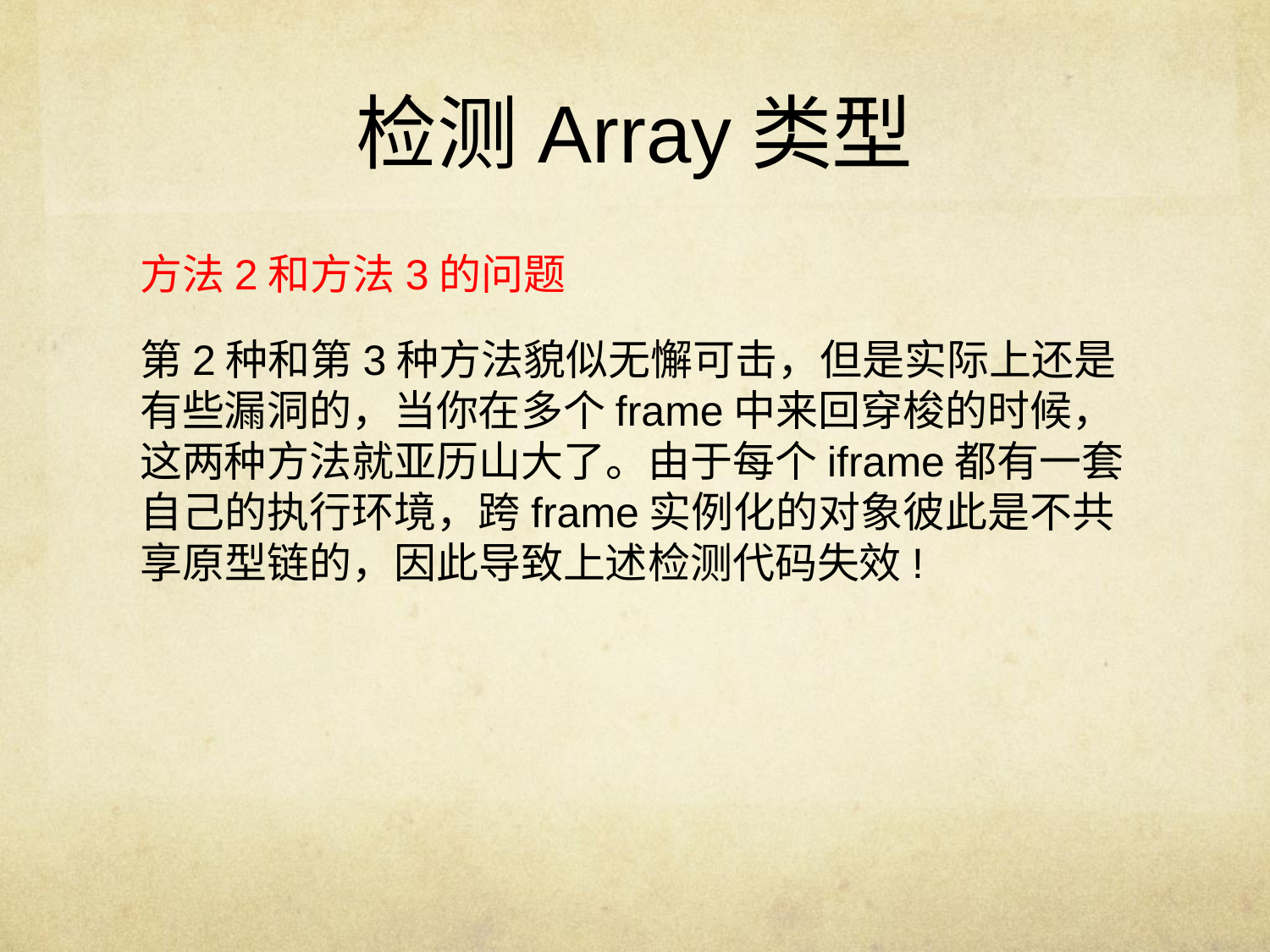

# 检测Array类型
方法2和方法3的问题
第2种和第3种方法貌似无懈可击，但是实际上还是有些漏洞的，当你在多个frame中来回穿梭的时候，这两种方法就亚历山大了。由于每个iframe都有一套自己的执行环境，跨frame实例化的对象彼此是不共享原型链的，因此导致上述检测代码失效!